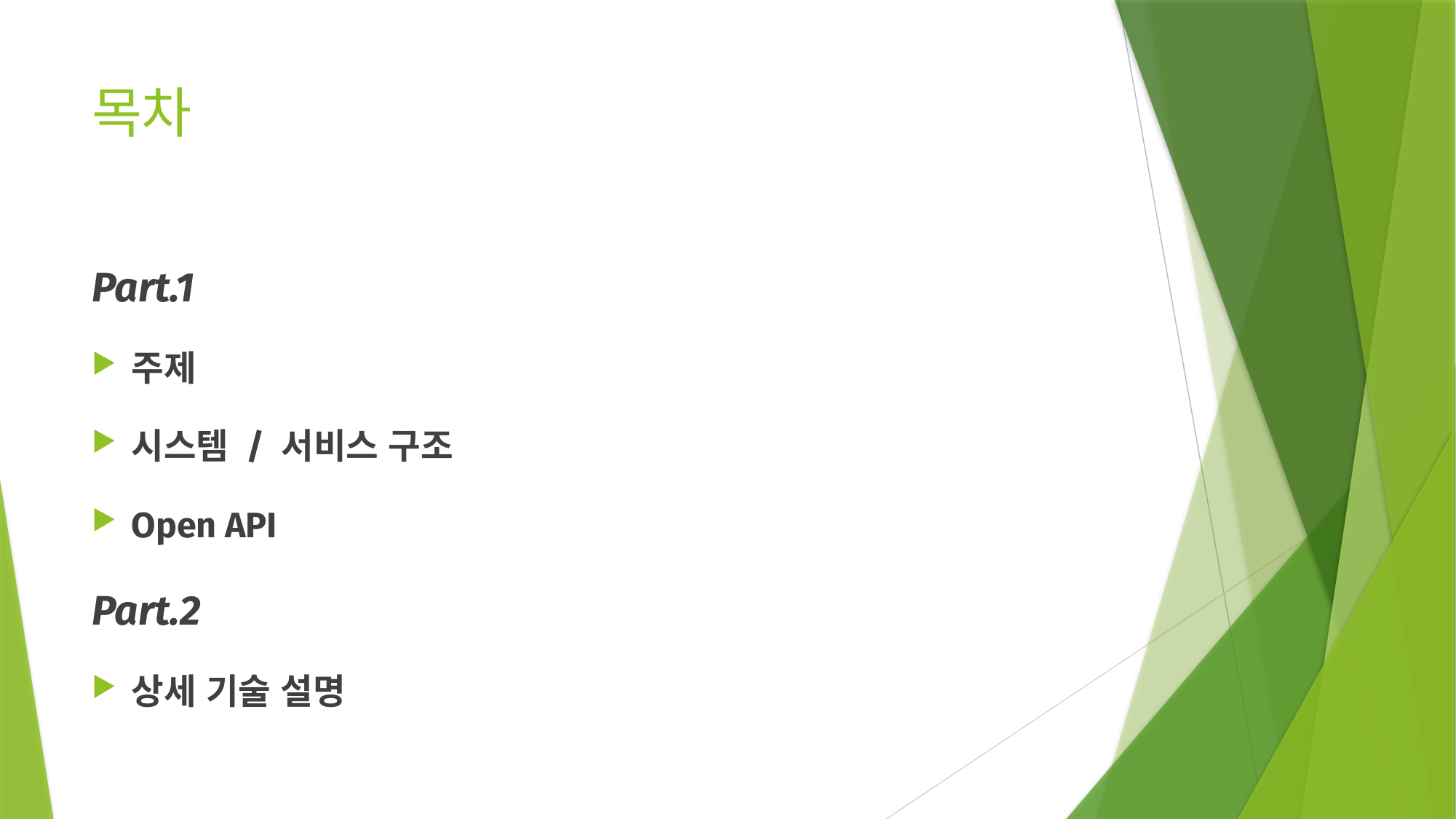

# 목차
Part.1
주제
시스템 / 서비스 구조
Open API
Part.2
상세 기술 설명